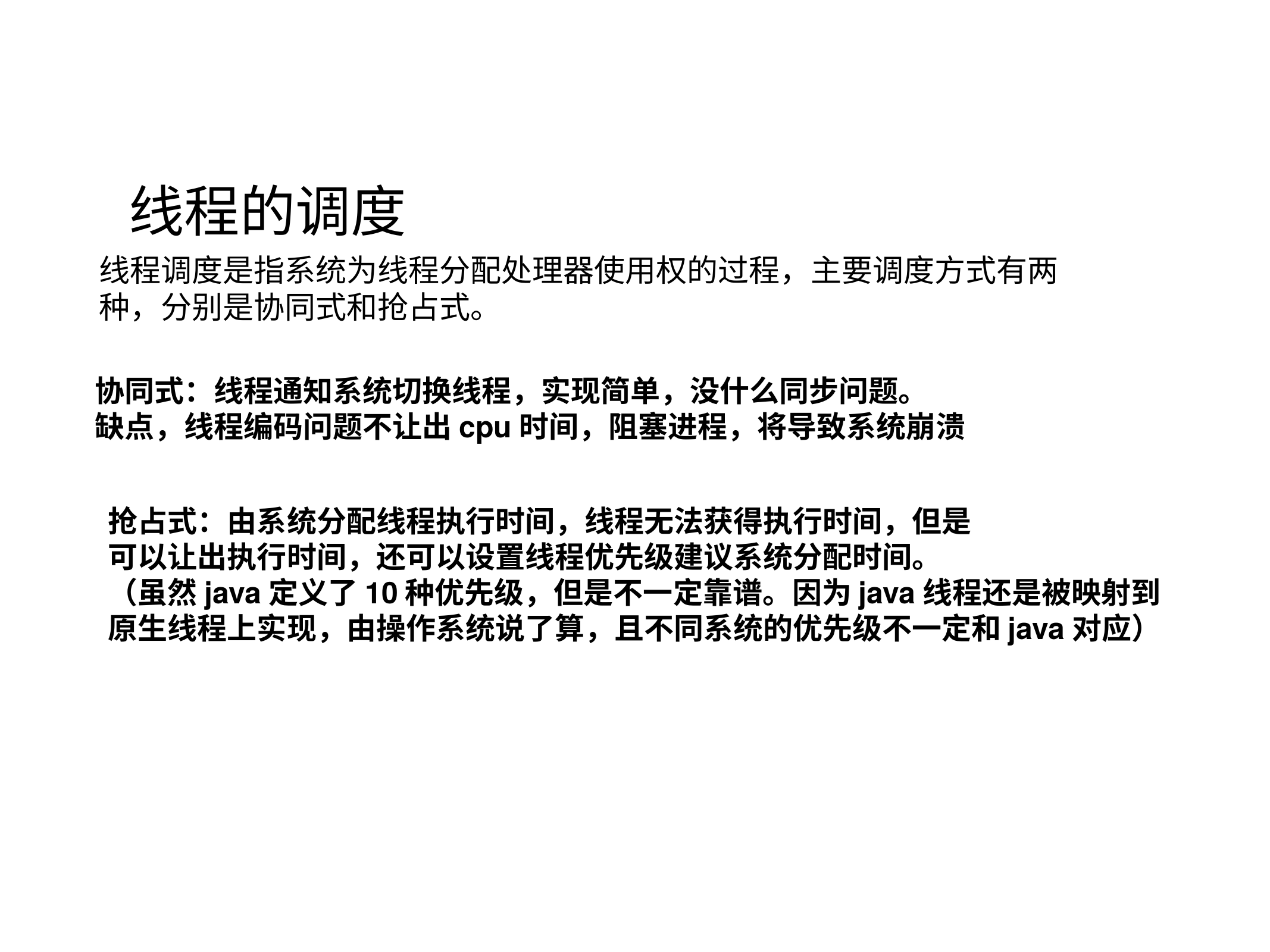

# 线程的调度
线程调度是指系统为线程分配处理器使用权的过程，主要调度方式有两种，分别是协同式和抢占式。

协同式：线程通知系统切换线程，实现简单，没什么同步问题。
缺点，线程编码问题不让出cpu时间，阻塞进程，将导致系统崩溃
抢占式：由系统分配线程执行时间，线程无法获得执行时间，但是
可以让出执行时间，还可以设置线程优先级建议系统分配时间。
（虽然java定义了10种优先级，但是不一定靠谱。因为java线程还是被映射到
原生线程上实现，由操作系统说了算，且不同系统的优先级不一定和java对应）